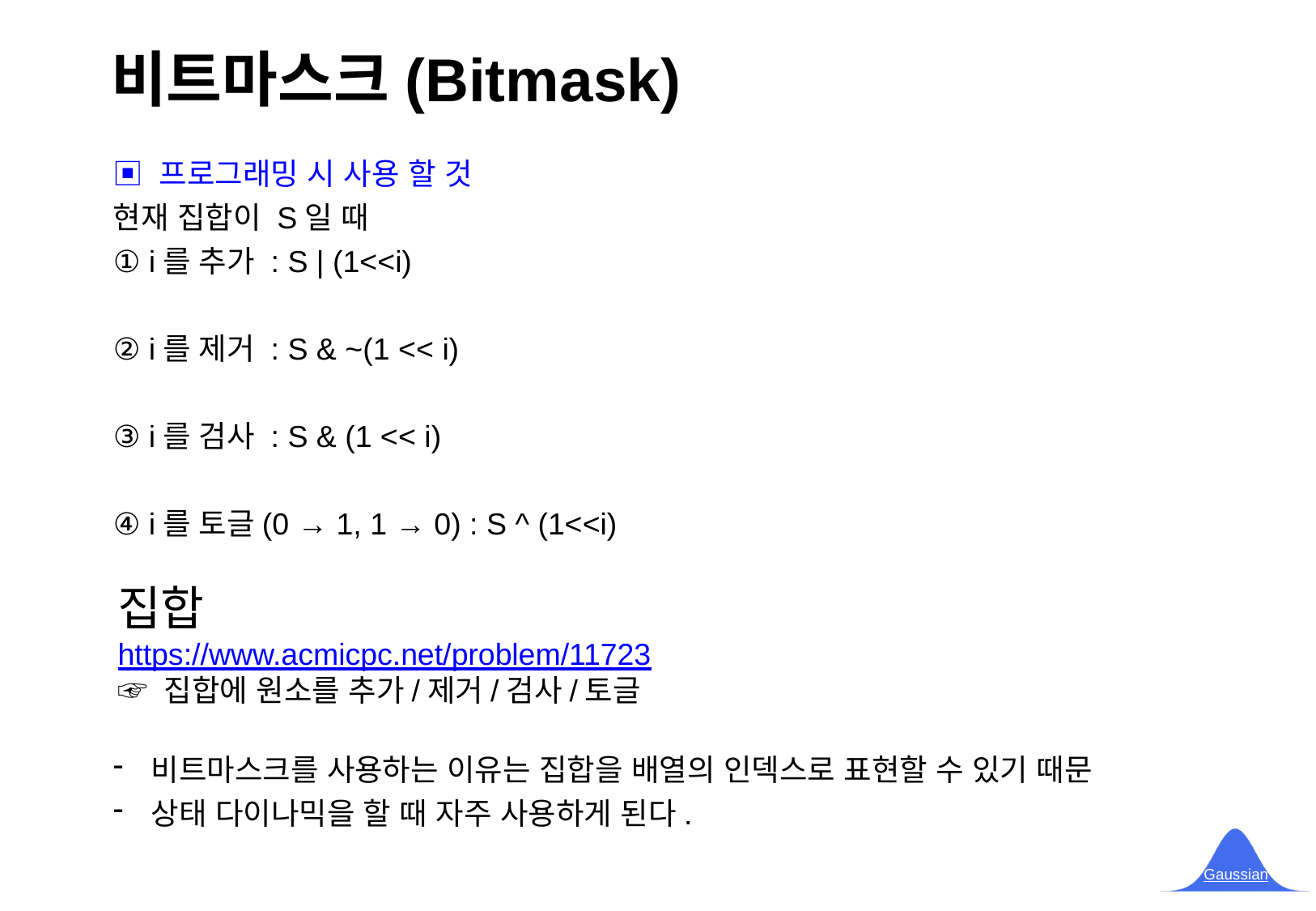

비트마스크(Bitmask)

▣ 프로그래밍 시 사용 할 것
현재 집합이 S일 때
① i를 추가 : S | (1<<i)

② i를 제거 : S & ~(1 << i)

③ i를 검사 : S & (1 << i)

④ i를 토글(0 → 1, 1 → 0) : S ^ (1<<i)

집합
https://www.acmicpc.net/problem/11723
☞ 집합에 원소를 추가/제거/검사/토글
비트마스크를 사용하는 이유는 집합을 배열의 인덱스로 표현할 수 있기 때문
상태 다이나믹을 할 때 자주 사용하게 된다.